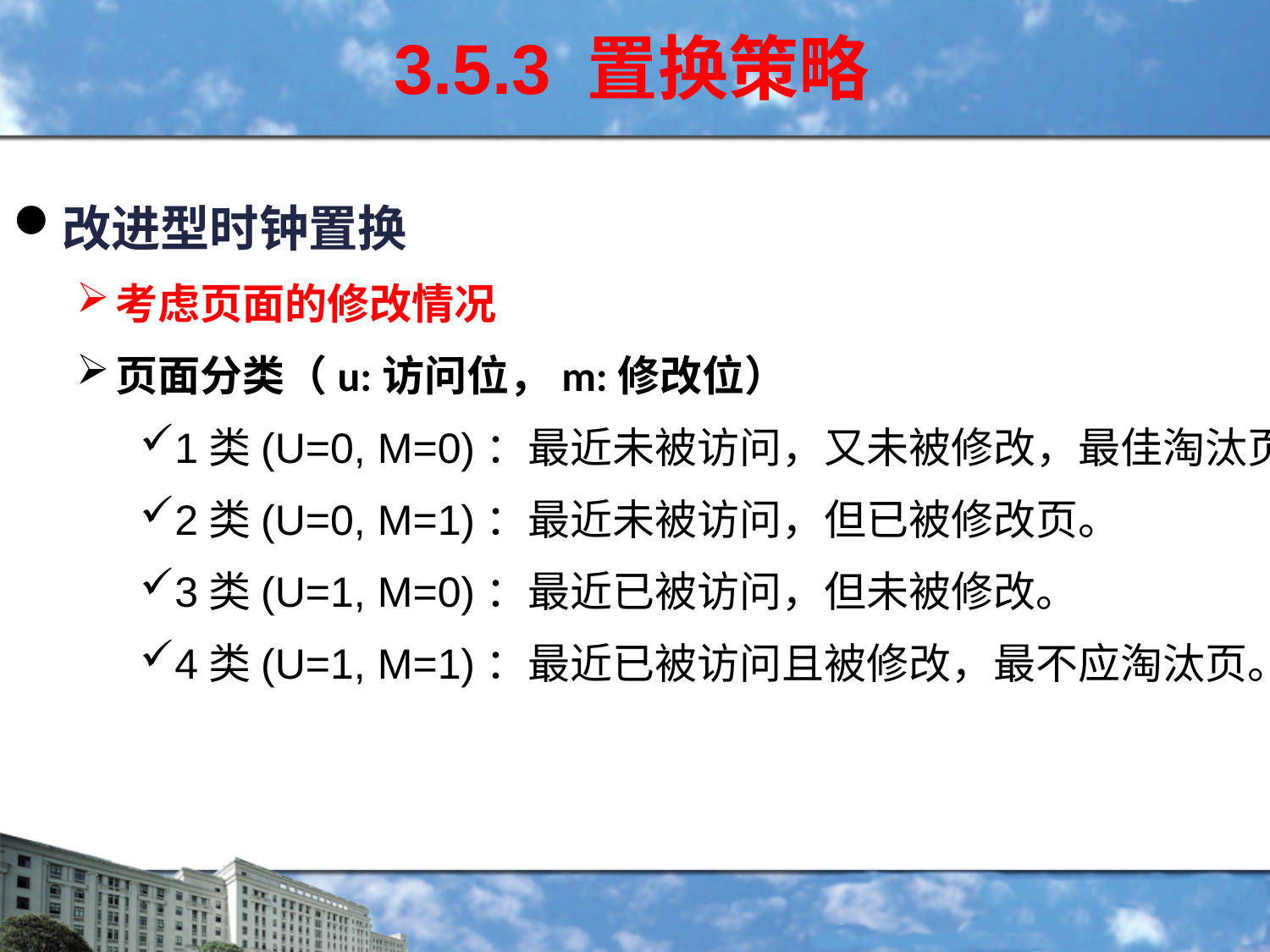

3.5.3 置换策略
改进型时钟置换
考虑页面的修改情况
页面分类（u:访问位，m:修改位）
1类(U=0, M=0)：最近未被访问，又未被修改，最佳淘汰页。
2类(U=0, M=1)：最近未被访问，但已被修改页。
3类(U=1, M=0)：最近已被访问，但未被修改。
4类(U=1, M=1)：最近已被访问且被修改，最不应淘汰页。